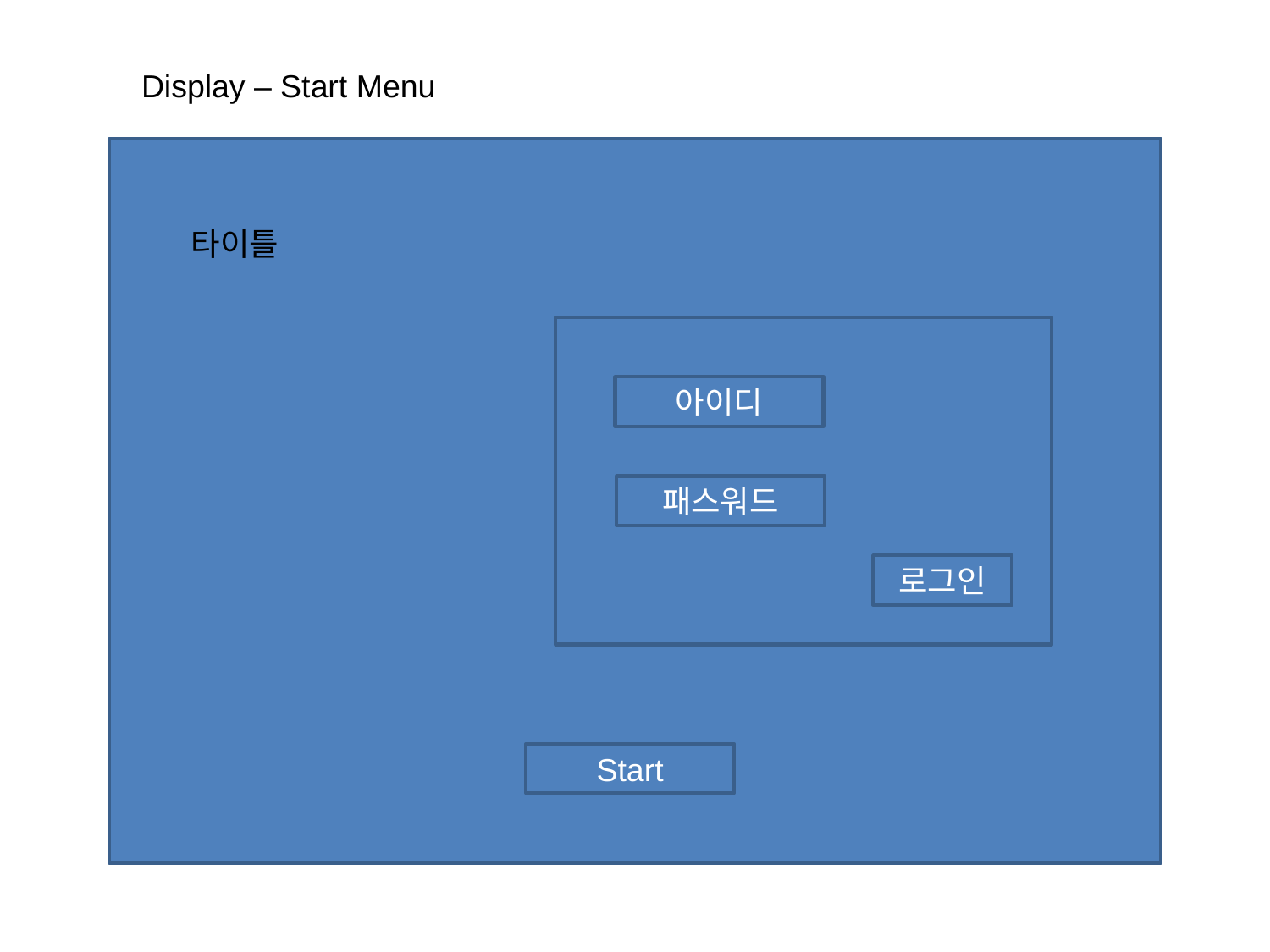

Display – Start Menu

타이틀

아이디
패스워드
로그인
Start